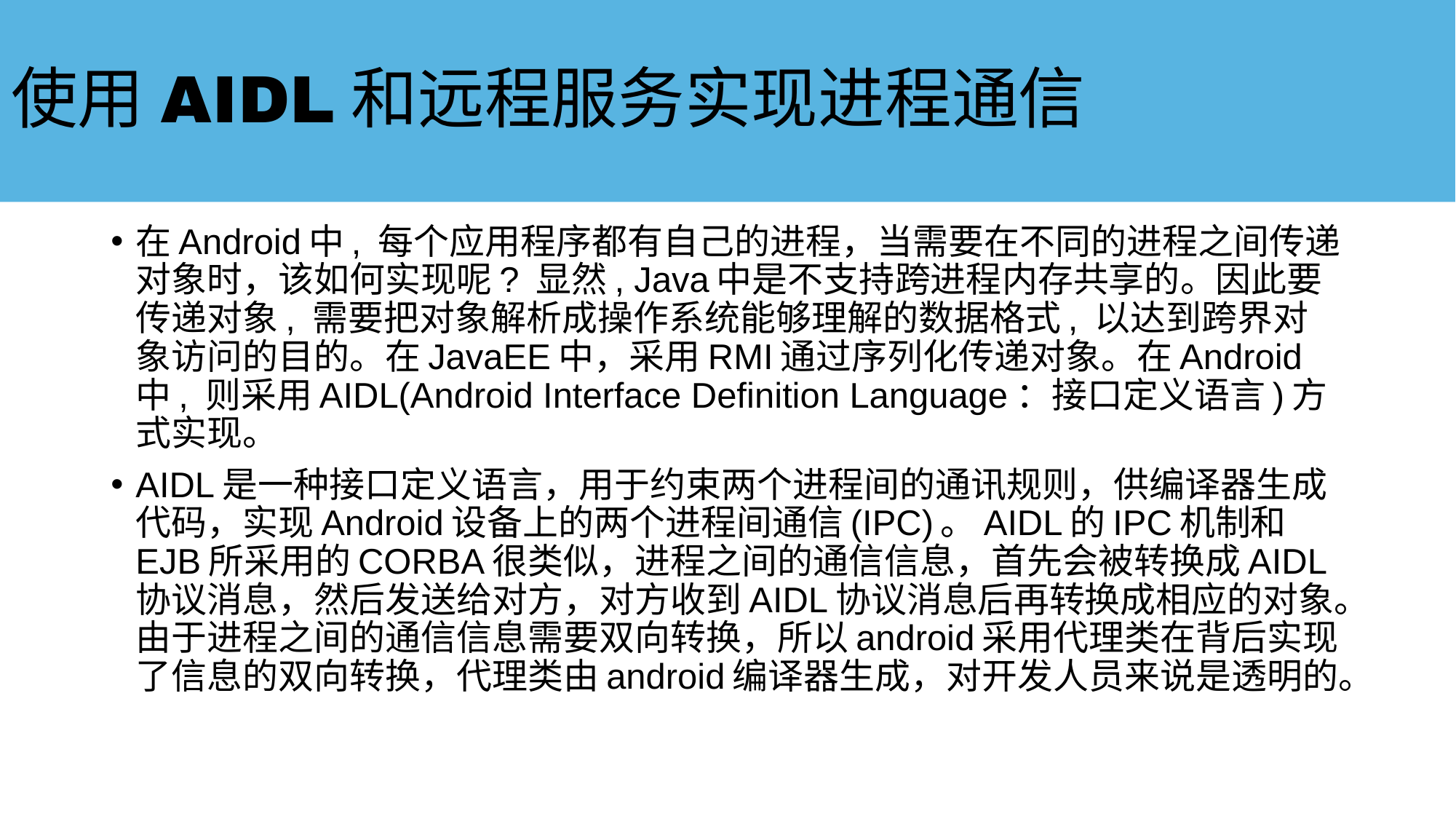

# 使用AIDL和远程服务实现进程通信
在Android中, 每个应用程序都有自己的进程，当需要在不同的进程之间传递对象时，该如何实现呢? 显然, Java中是不支持跨进程内存共享的。因此要传递对象, 需要把对象解析成操作系统能够理解的数据格式, 以达到跨界对象访问的目的。在JavaEE中，采用RMI通过序列化传递对象。在Android中, 则采用AIDL(Android Interface Definition Language：接口定义语言)方式实现。
AIDL是一种接口定义语言，用于约束两个进程间的通讯规则，供编译器生成代码，实现Android设备上的两个进程间通信(IPC)。AIDL的IPC机制和EJB所采用的CORBA很类似，进程之间的通信信息，首先会被转换成AIDL协议消息，然后发送给对方，对方收到AIDL协议消息后再转换成相应的对象。由于进程之间的通信信息需要双向转换，所以android采用代理类在背后实现了信息的双向转换，代理类由android编译器生成，对开发人员来说是透明的。